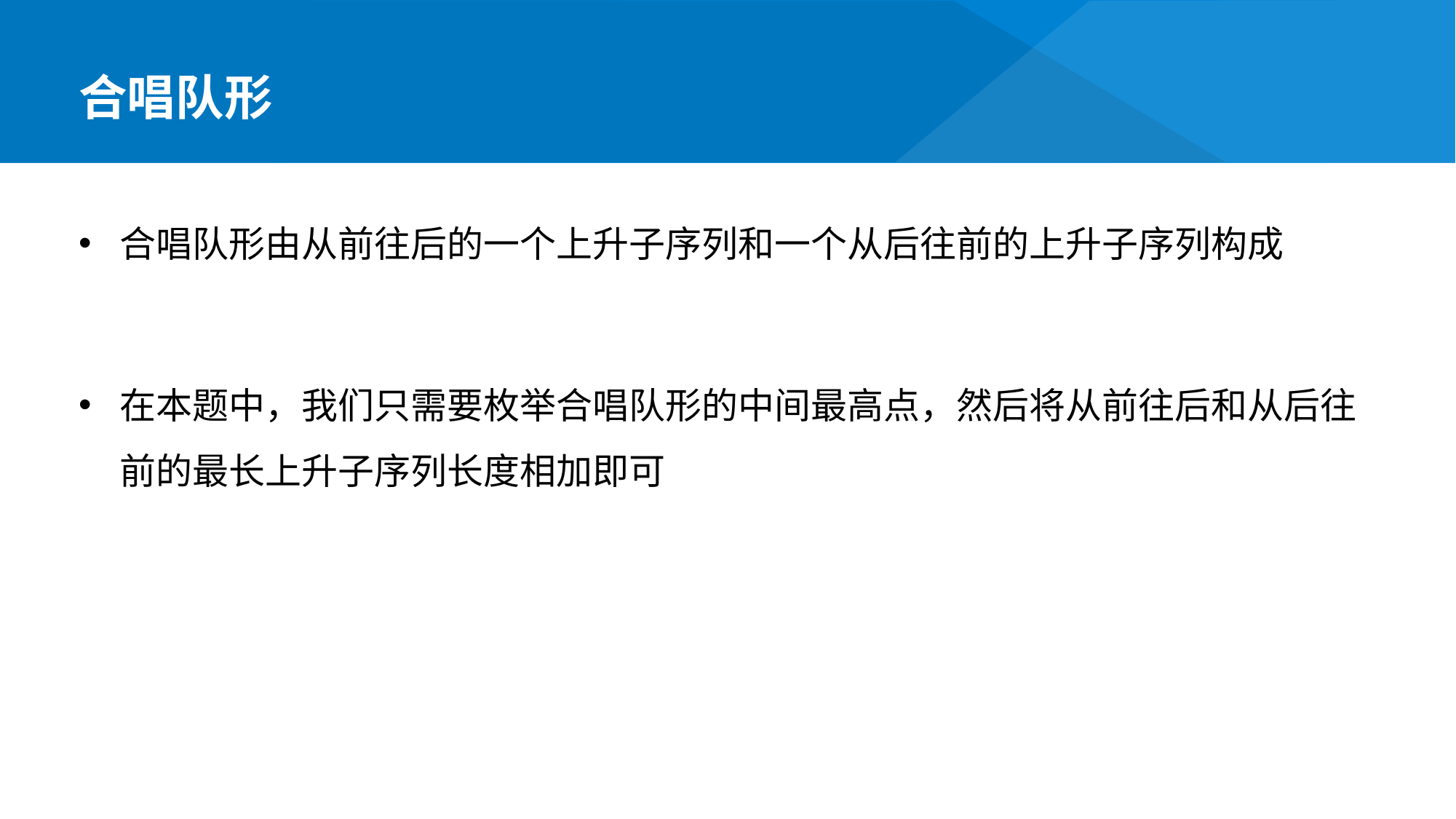

合唱队形
合唱队形由从前往后的一个上升子序列和一个从后往前的上升子序列构成

在本题中，我们只需要枚举合唱队形的中间最高点，然后将从前往后和从后往前的最长上升子序列长度相加即可